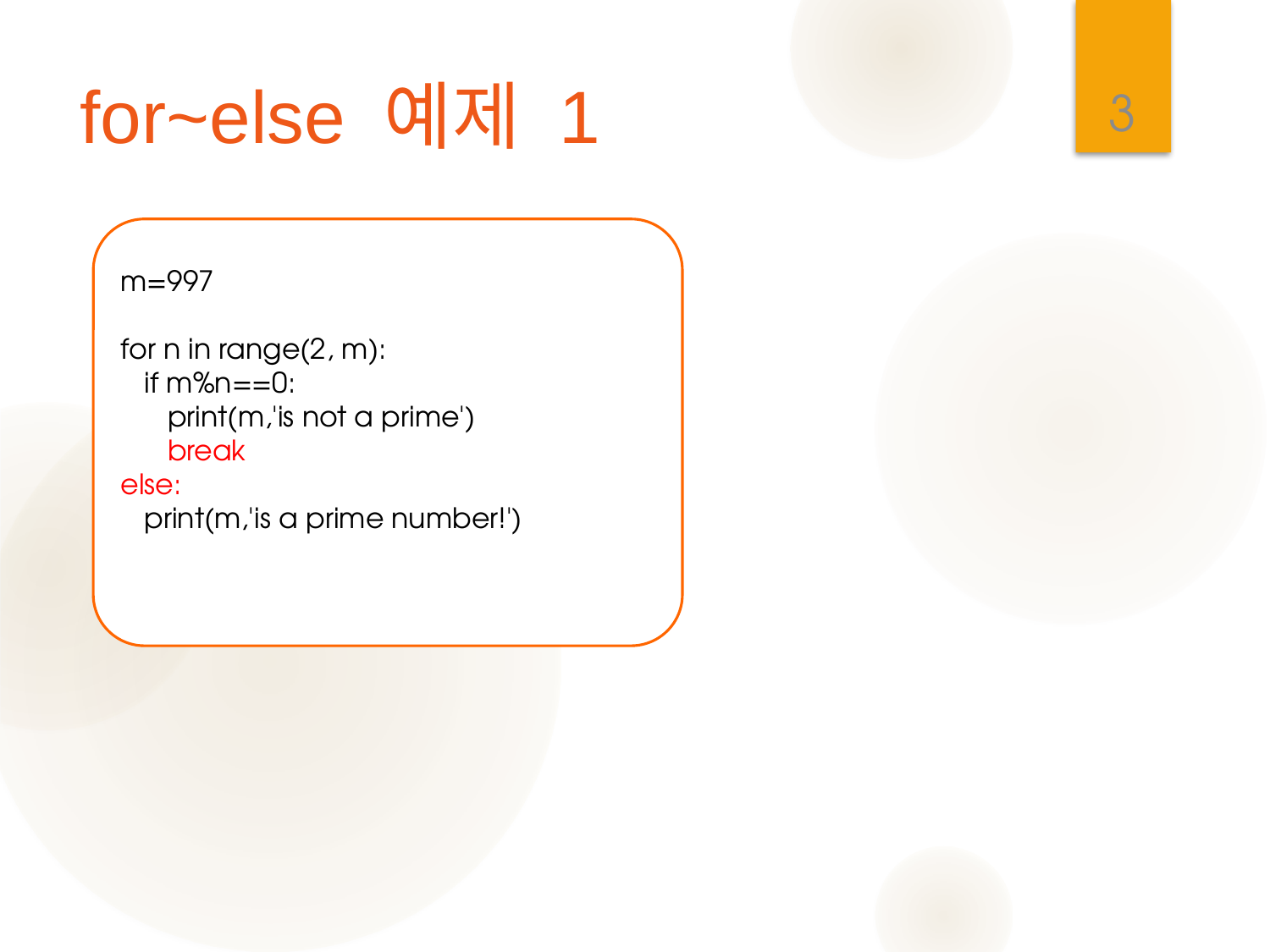

3
# for~else 예제 1

m=997

for n in range(2, m):
   if m%n==0:
      print(m,'is not a prime')
      break
else:
   print(m,'is a prime number!')